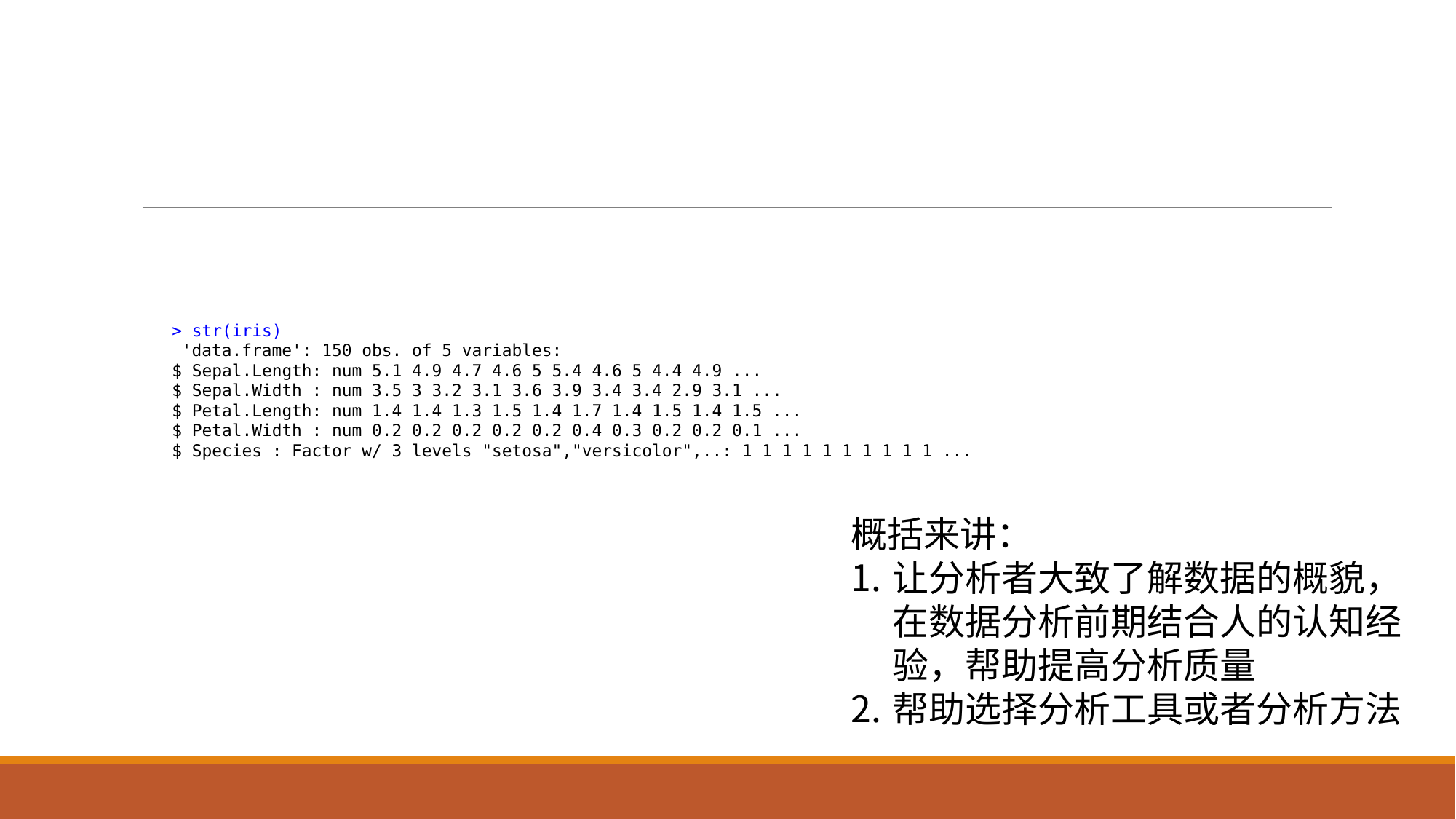

#

> str(iris)
 'data.frame': 150 obs. of 5 variables:
$ Sepal.Length: num 5.1 4.9 4.7 4.6 5 5.4 4.6 5 4.4 4.9 ...
$ Sepal.Width : num 3.5 3 3.2 3.1 3.6 3.9 3.4 3.4 2.9 3.1 ...
$ Petal.Length: num 1.4 1.4 1.3 1.5 1.4 1.7 1.4 1.5 1.4 1.5 ...
$ Petal.Width : num 0.2 0.2 0.2 0.2 0.2 0.4 0.3 0.2 0.2 0.1 ...
$ Species : Factor w/ 3 levels "setosa","versicolor",..: 1 1 1 1 1 1 1 1 1 1 ...
概括来讲：
让分析者大致了解数据的概貌，在数据分析前期结合人的认知经验，帮助提高分析质量
帮助选择分析工具或者分析方法